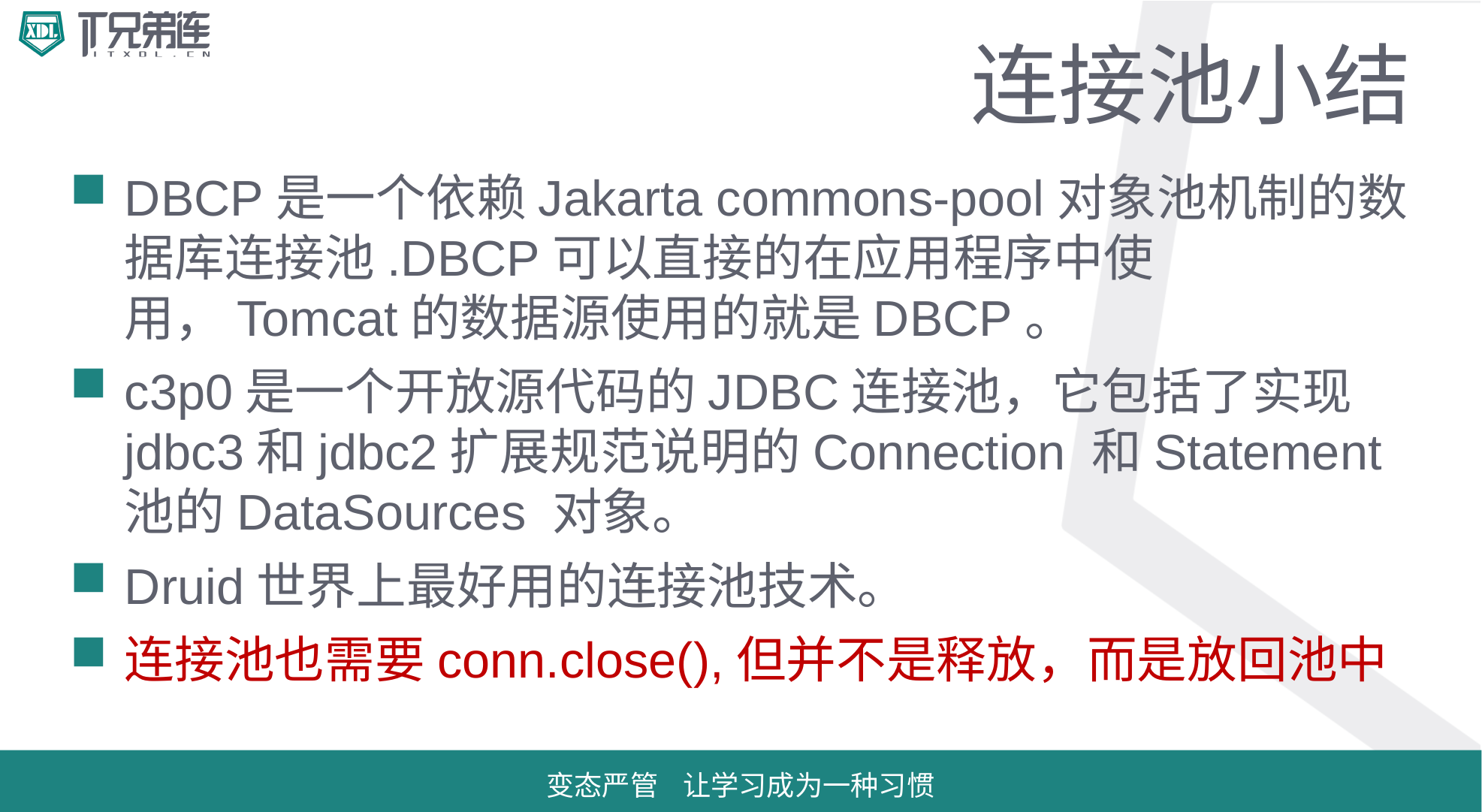

# 连接池小结
DBCP是一个依赖Jakarta commons-pool对象池机制的数据库连接池.DBCP可以直接的在应用程序中使用，Tomcat的数据源使用的就是DBCP。
c3p0是一个开放源代码的JDBC连接池，它包括了实现jdbc3和jdbc2扩展规范说明的Connection 和Statement 池的DataSources 对象。
Druid世界上最好用的连接池技术。
连接池也需要conn.close(),但并不是释放，而是放回池中